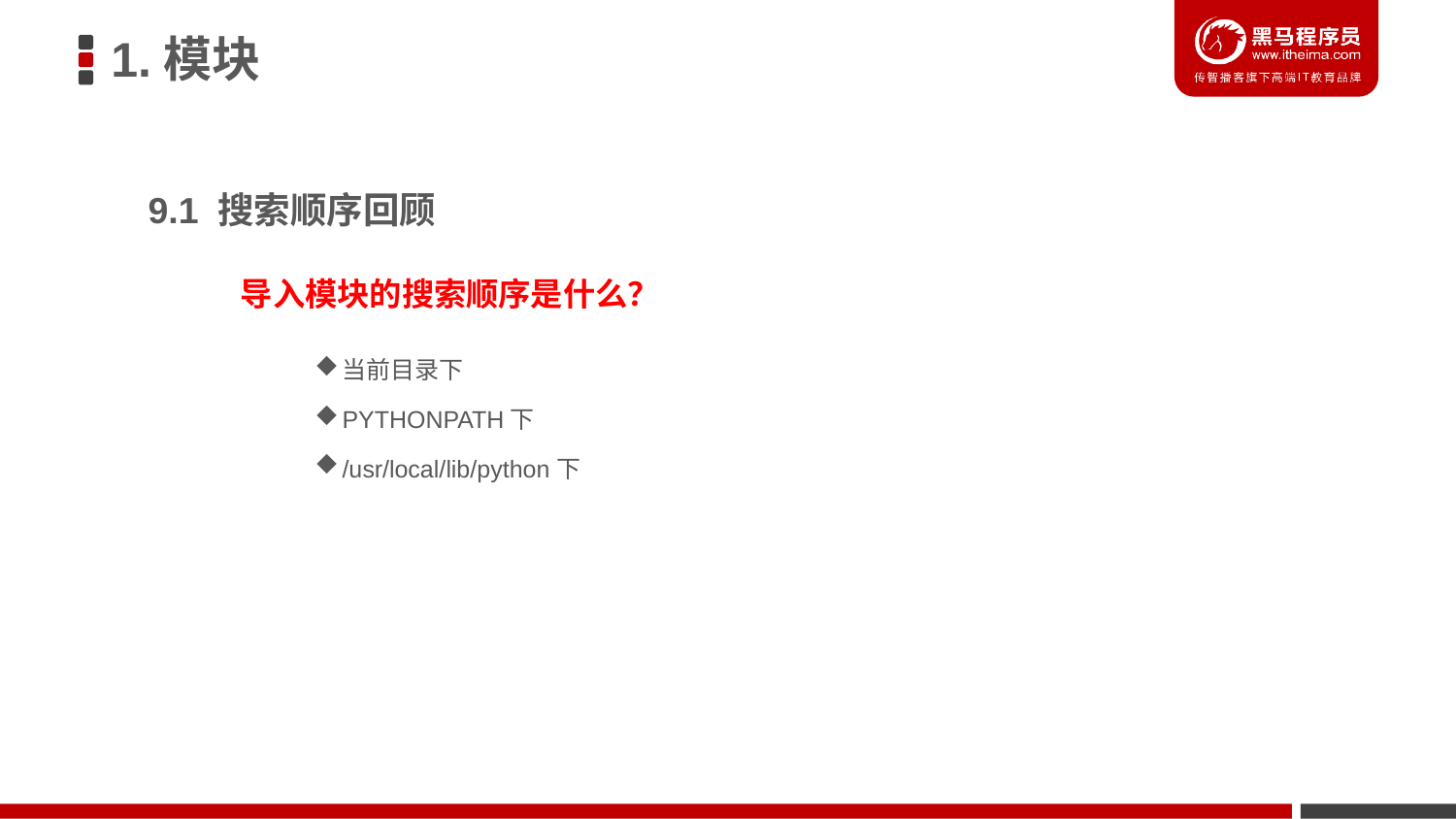

1.模块
9.1 搜索顺序回顾
导入模块的搜索顺序是什么？
当前目录下
PYTHONPATH下
/usr/local/lib/python下